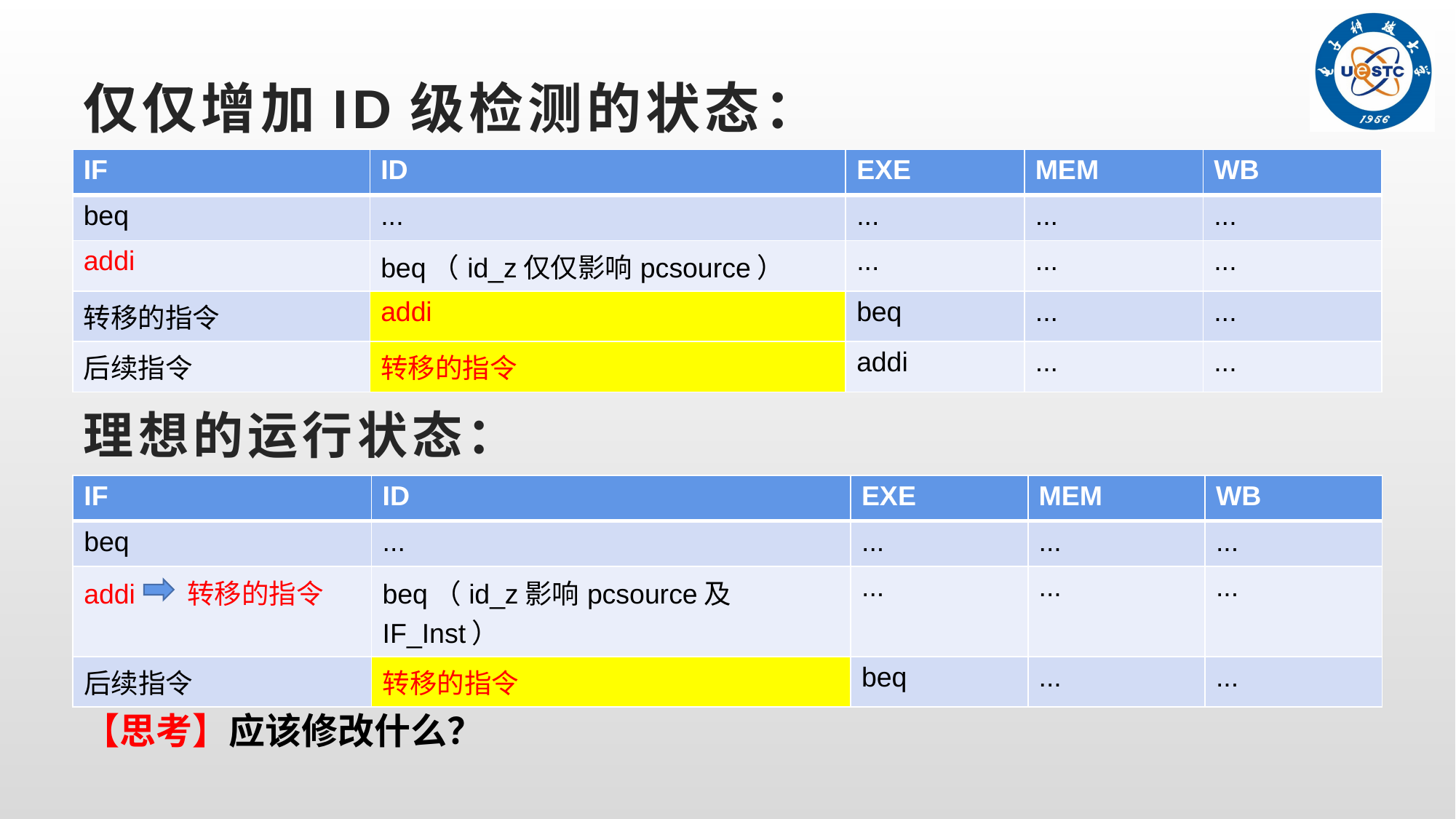

# 仅仅增加ID级检测的状态：
| IF | ID | EXE | MEM | WB |
| --- | --- | --- | --- | --- |
| beq | ... | ... | ... | ... |
| addi | beq（id\_z仅仅影响pcsource） | ... | ... | ... |
| 转移的指令 | addi | beq | ... | ... |
| 后续指令 | 转移的指令 | addi | ... | ... |
理想的运行状态：
| IF | ID | EXE | MEM | WB |
| --- | --- | --- | --- | --- |
| beq | ... | ... | ... | ... |
| addi 转移的指令 | beq（id\_z影响pcsource及IF\_Inst） | ... | ... | ... |
| 后续指令 | 转移的指令 | beq | ... | ... |

【思考】应该修改什么？